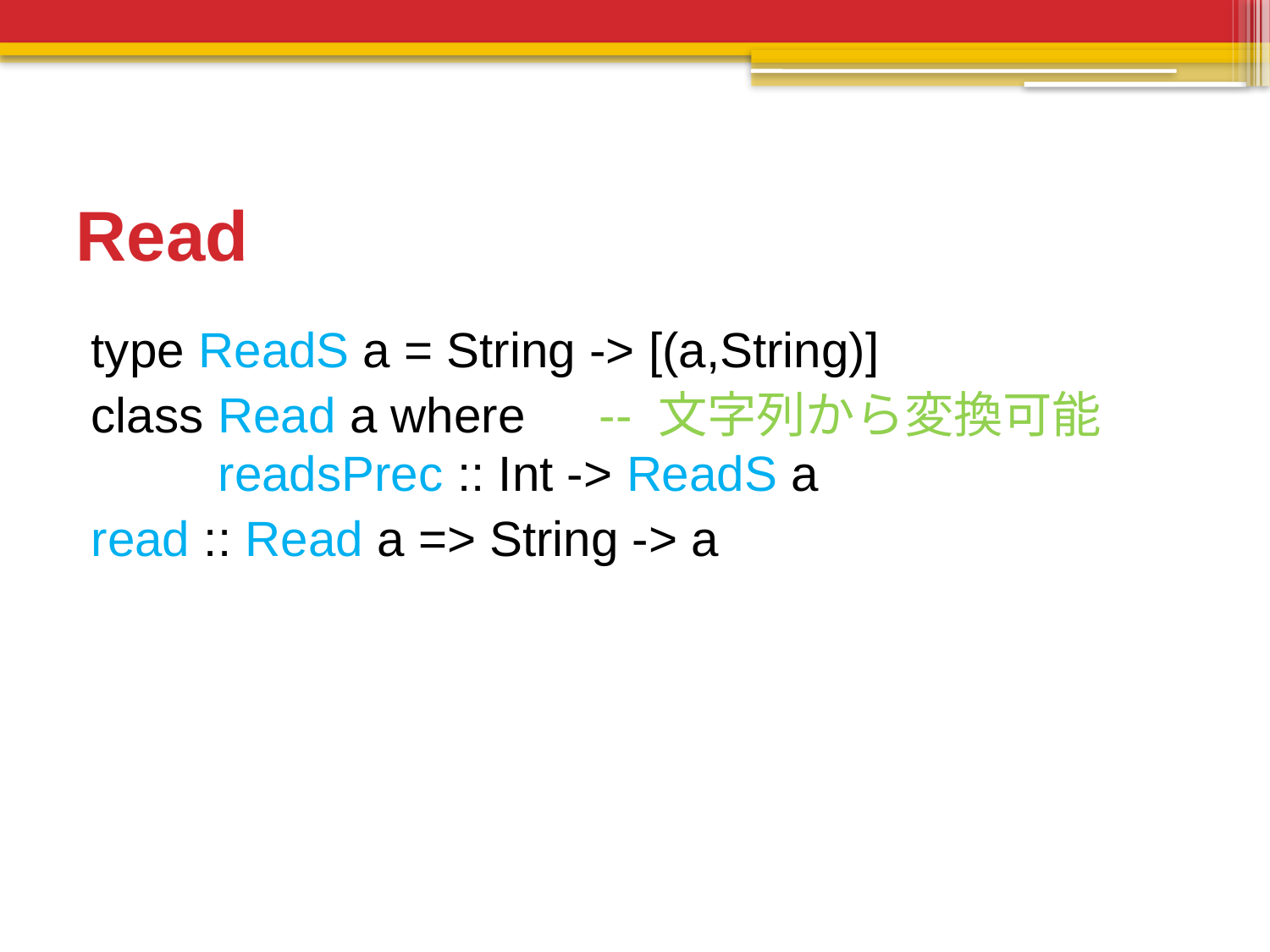

# Read
type ReadS a = String -> [(a,String)]
class Read a where	-- 文字列から変換可能
	readsPrec :: Int -> ReadS a
read :: Read a => String -> a